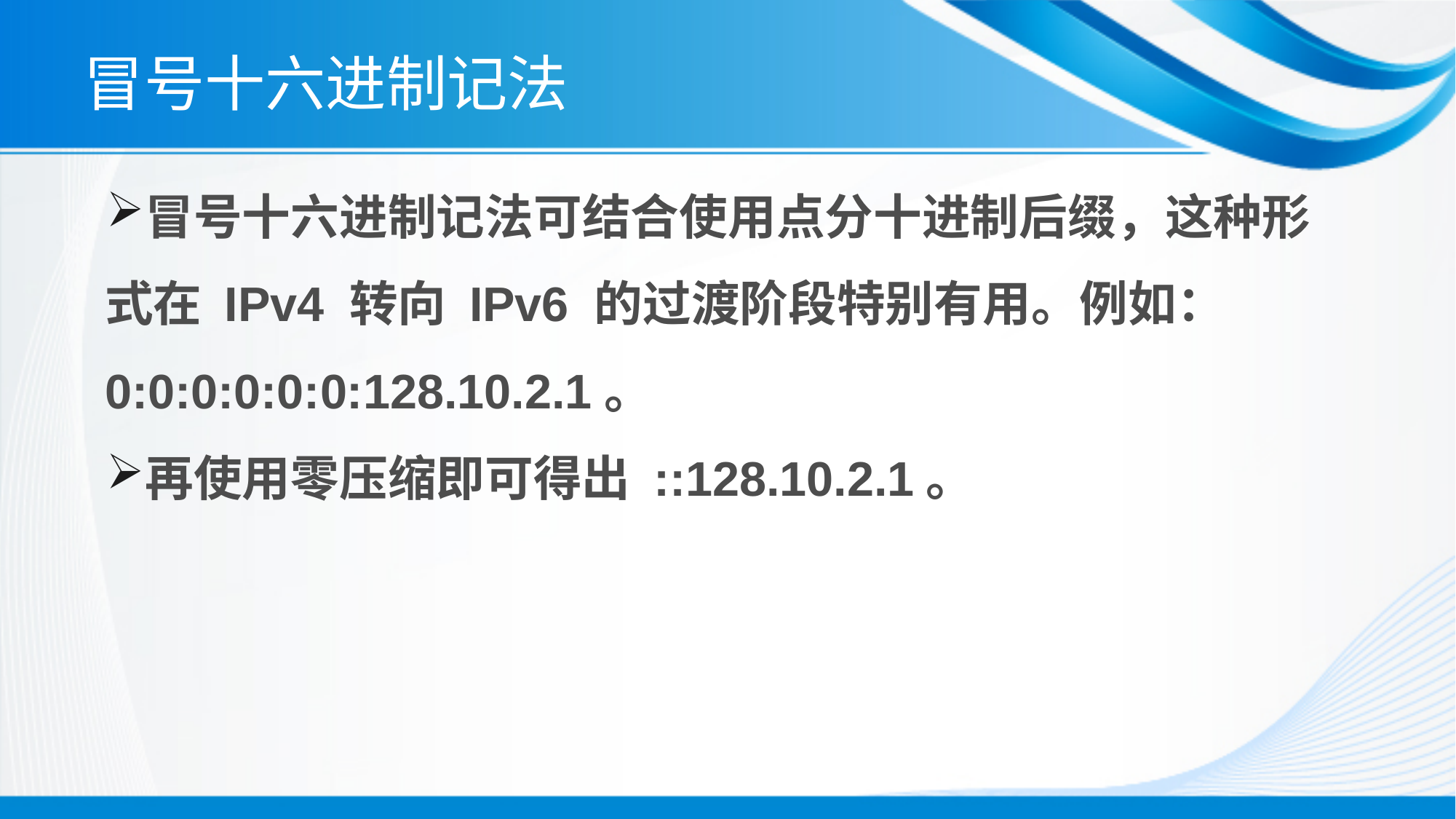

# 冒号十六进制记法
冒号十六进制记法可结合使用点分十进制后缀，这种形式在 IPv4 转向 IPv6 的过渡阶段特别有用。例如：0:0:0:0:0:0:128.10.2.1。
再使用零压缩即可得出 ::128.10.2.1。